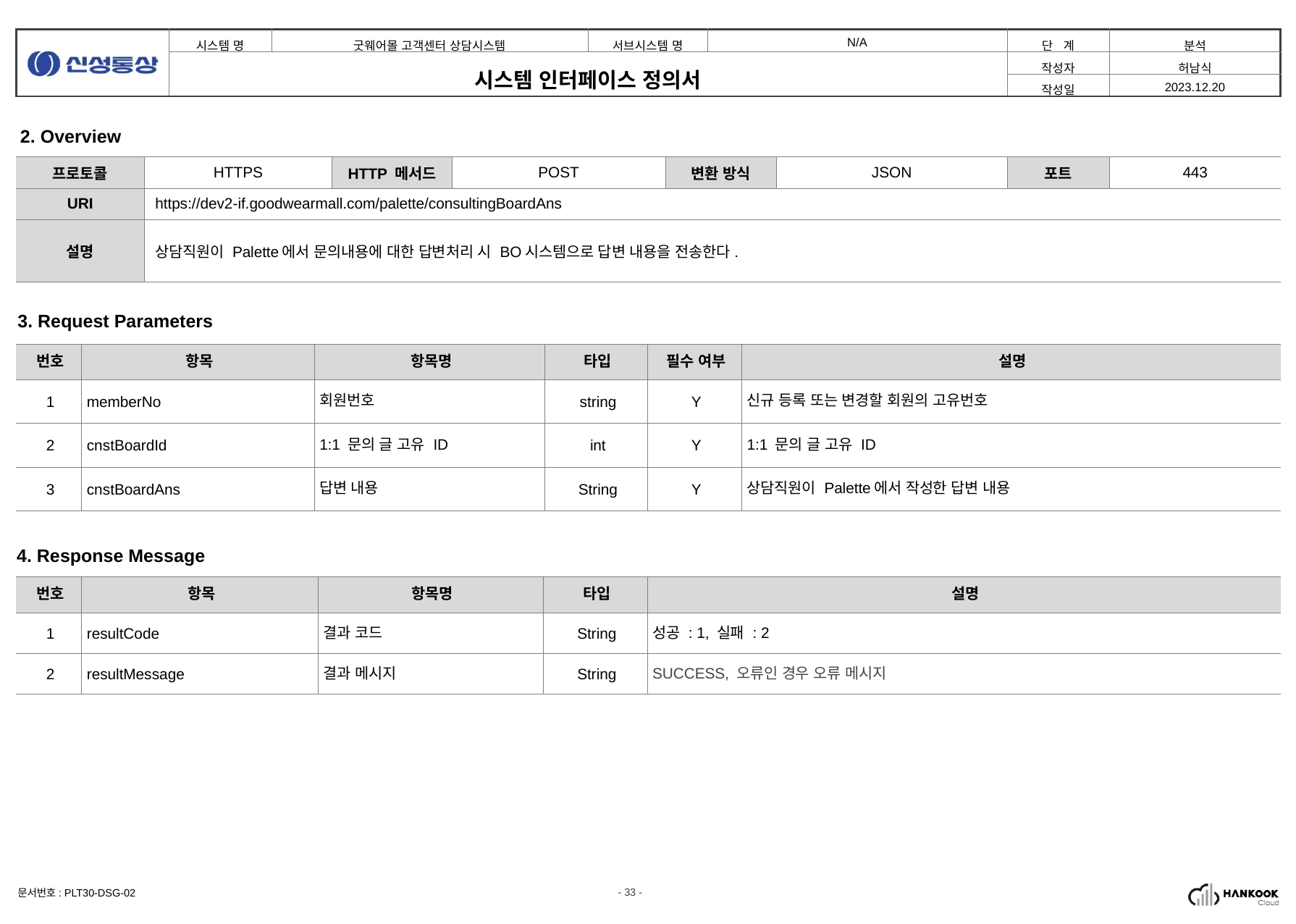

2. Overview
| 프로토콜 | HTTPS | HTTP 메서드 | POST | 변환 방식 | JSON | 포트 | 443 |
| --- | --- | --- | --- | --- | --- | --- | --- |
| URI | https://dev2-if.goodwearmall.com/palette/consultingBoardAns |  |  |  |  |  |  |
| 설명 | 상담직원이 Palette에서 문의내용에 대한 답변처리 시 BO시스템으로 답변 내용을 전송한다. |  |  |  |  |  |  |
3. Request Parameters
| 번호 | 항목 | 항목명 | 타입 | 필수 여부 | 설명 |
| --- | --- | --- | --- | --- | --- |
| 1 | memberNo | 회원번호 | string | Y | 신규 등록 또는 변경할 회원의 고유번호 |
| 2 | cnstBoardId | 1:1 문의 글 고유 ID | int | Y | 1:1 문의 글 고유 ID |
| 3 | cnstBoardAns | 답변 내용 | String | Y | 상담직원이 Palette에서 작성한 답변 내용 |
4. Response Message
| 번호 | 항목 | 항목명 | 타입 | 설명 |
| --- | --- | --- | --- | --- |
| 1 | resultCode | 결과 코드 | String | 성공 : 1, 실패 : 2 |
| 2 | resultMessage | 결과 메시지 | String | SUCCESS, 오류인 경우 오류 메시지 |